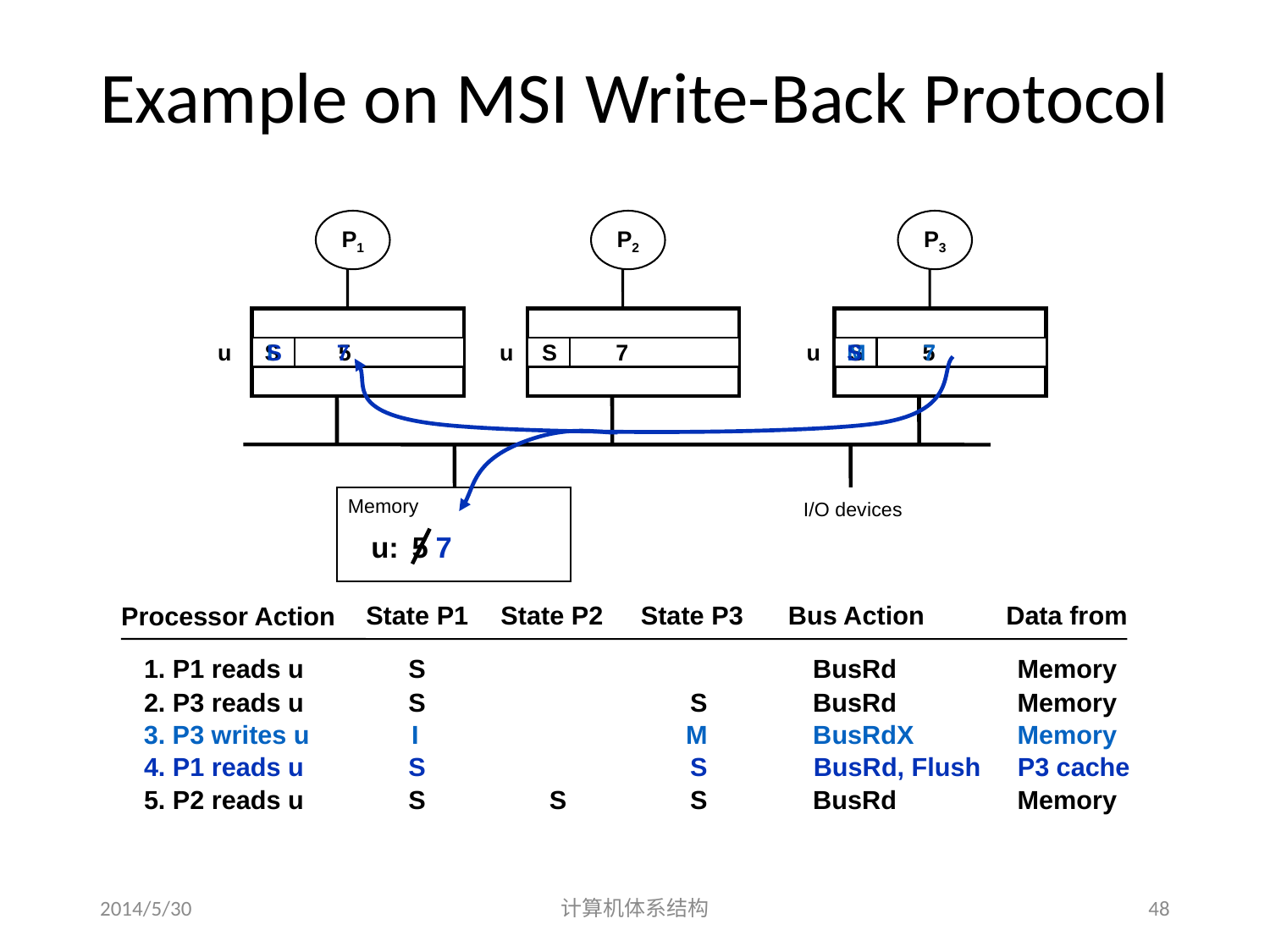

# Example on MSI Write-Back Protocol
P1

P2

P3

u
S
I
S
7
5
u
M
S
S
5
7
u
S
7

Memory
I/O devices
u:
5
7

State P1
State P2
State P3
Bus Action
Data from
Processor Action

1. P1 reads u
S
BusRd
Memory

2. P3 reads u
S
S
BusRd
Memory

3. P3 writes u
I
M
BusRdX
Memory

4. P1 reads u
S
S
BusRd, Flush
P3 cache
5. P2 reads u
S
S
S
BusRd
Memory
2014/5/30
计算机体系结构
48